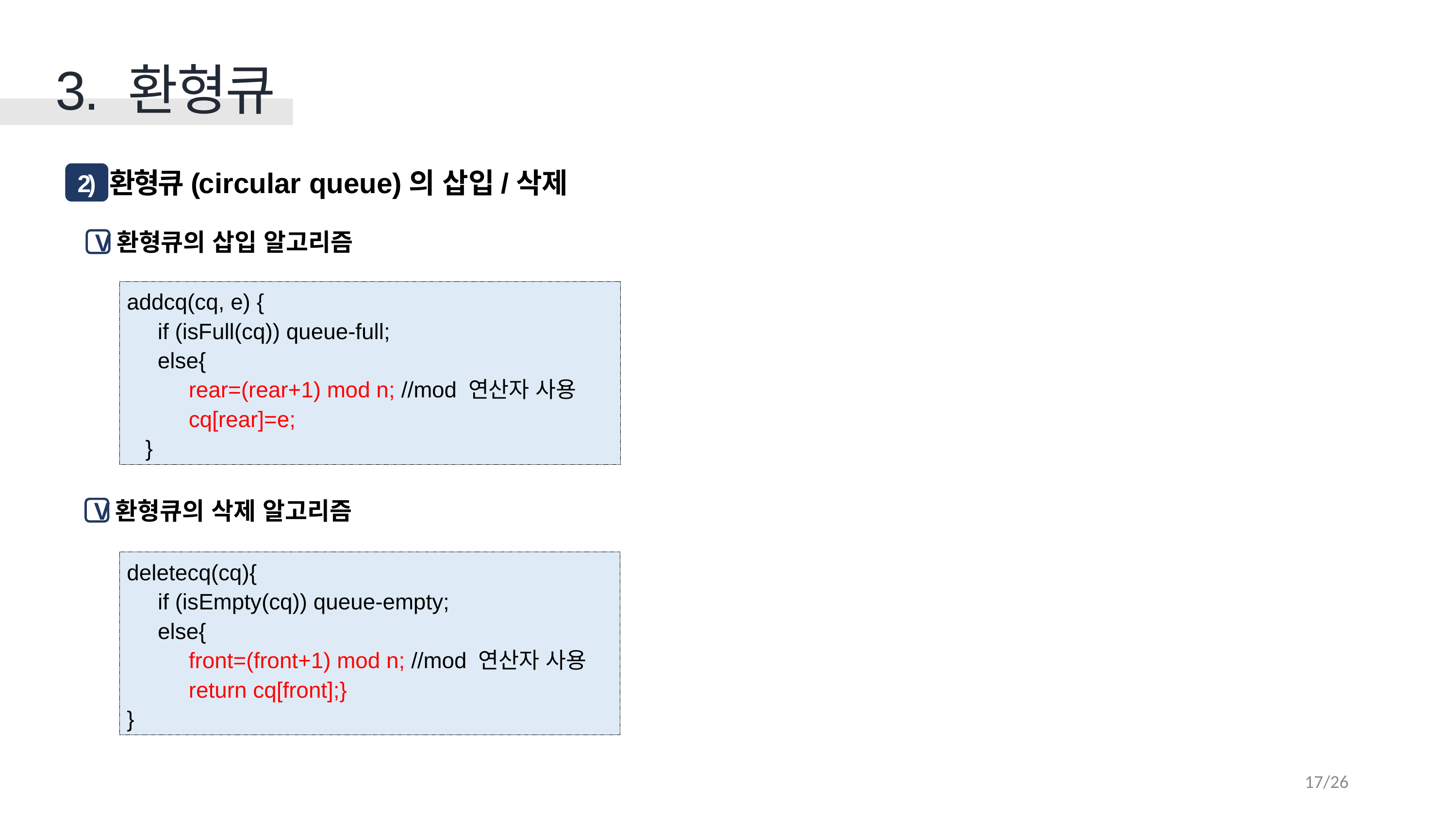

3. 환형큐

 환형큐(circular queue)의 삽입/삭제

2)
환형큐의 삽입 알고리즘

V
addcq(cq, e) {
     if (isFull(cq)) queue-full;
     else{
          rear=(rear+1) mod n; //mod 연산자 사용
          cq[rear]=e;
   }
환형큐의 삭제 알고리즘

V
deletecq(cq){
     if (isEmpty(cq)) queue-empty;
     else{
          front=(front+1) mod n; //mod 연산자 사용
          return cq[front];}
}
17/26